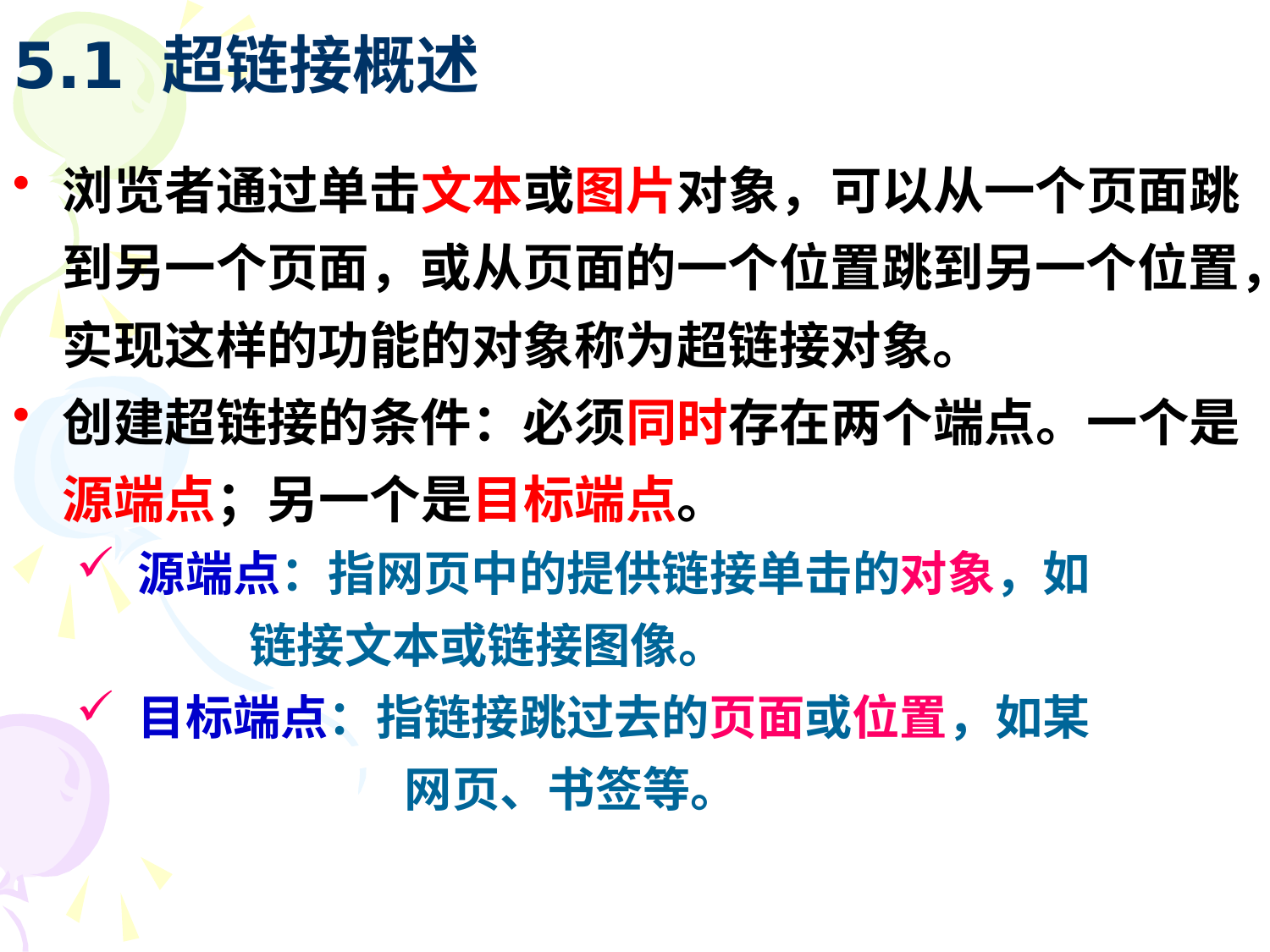

# 5.1 超链接概述
浏览者通过单击文本或图片对象，可以从一个页面跳到另一个页面，或从页面的一个位置跳到另一个位置，实现这样的功能的对象称为超链接对象。
创建超链接的条件：必须同时存在两个端点。一个是源端点；另一个是目标端点。
 源端点：指网页中的提供链接单击的对象，如
               链接文本或链接图像。
 目标端点：指链接跳过去的页面或位置，如某		               网页、书签等。